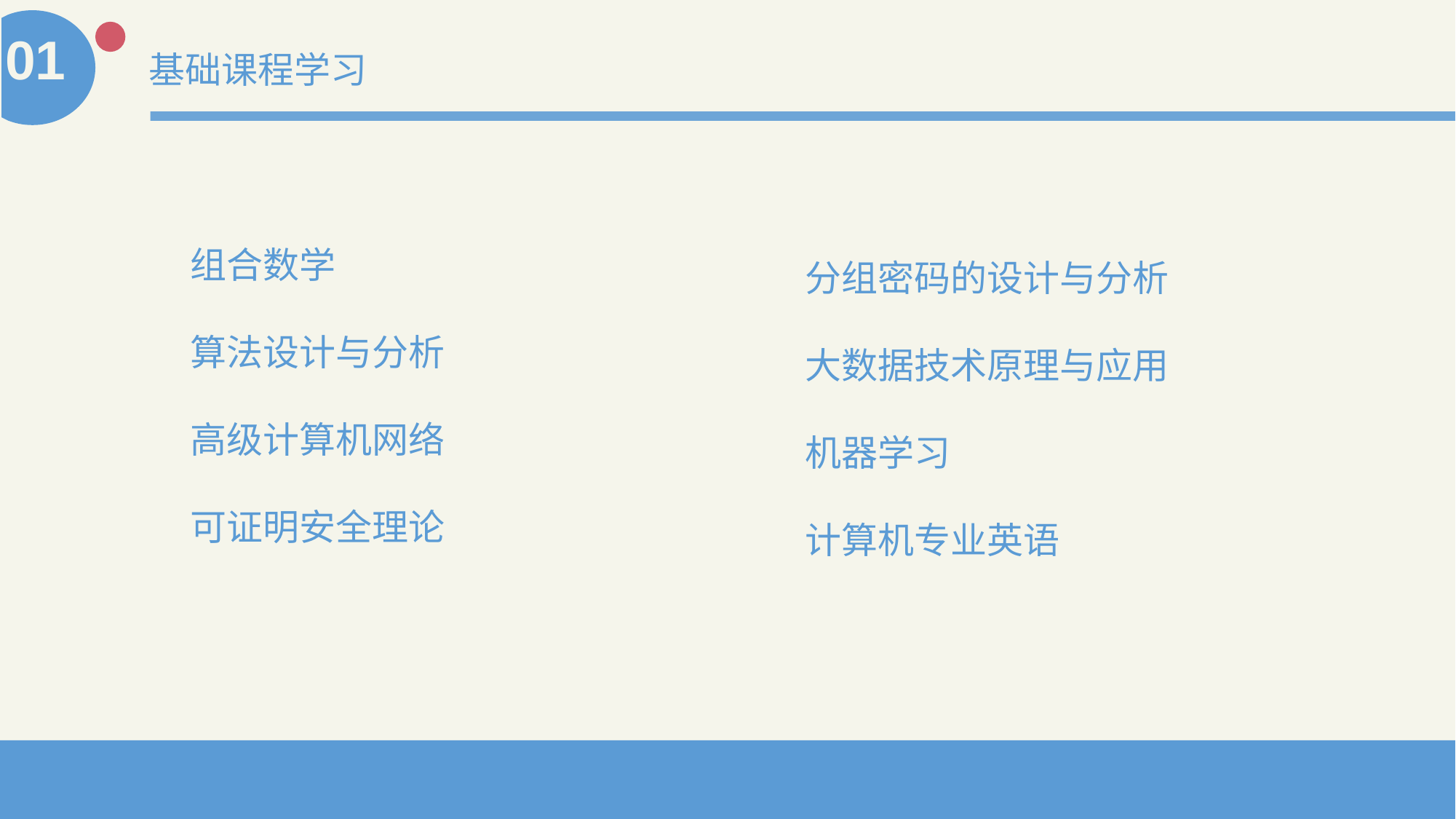

01

基础课程学习
组合数学

算法设计与分析

高级计算机网络

可证明安全理论

分组密码的设计与分析

大数据技术原理与应用

机器学习

计算机专业英语